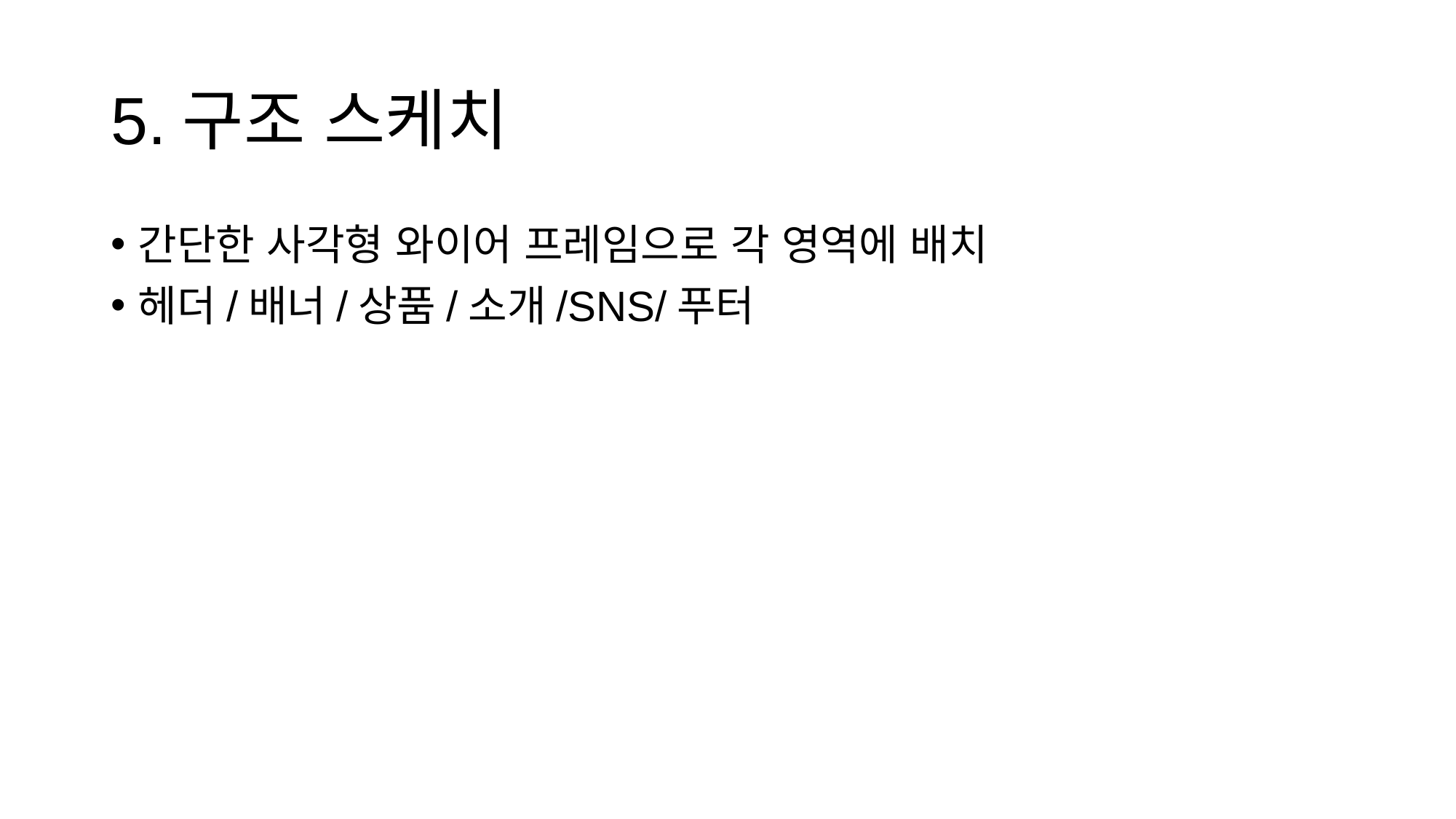

# 5.구조 스케치
간단한 사각형 와이어 프레임으로 각 영역에 배치
헤더/배너/상품/소개/SNS/푸터